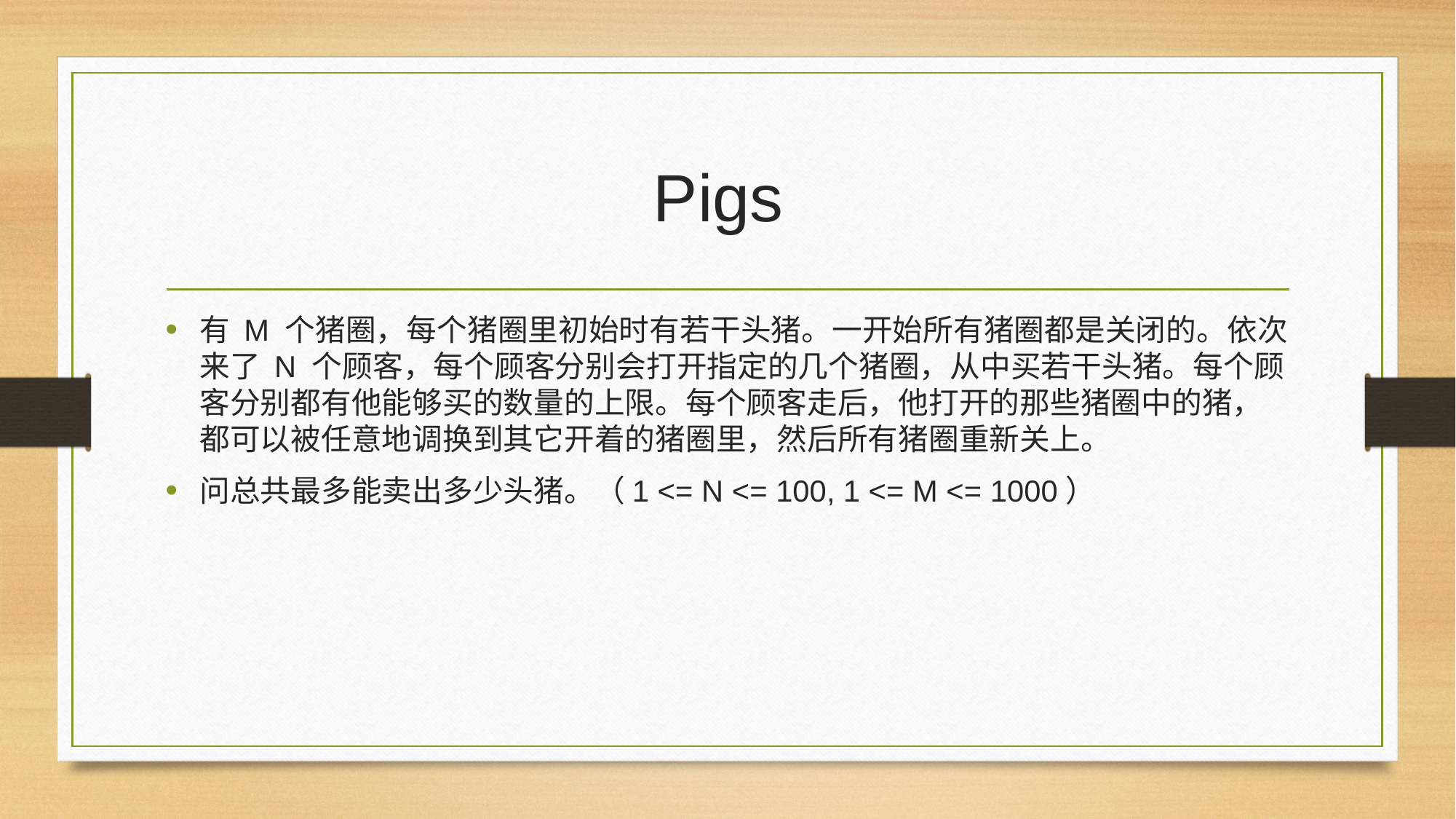

# Pigs
有 M 个猪圈，每个猪圈里初始时有若干头猪。一开始所有猪圈都是关闭的。依次来了 N 个顾客，每个顾客分别会打开指定的几个猪圈，从中买若干头猪。每个顾客分别都有他能够买的数量的上限。每个顾客走后，他打开的那些猪圈中的猪，都可以被任意地调换到其它开着的猪圈里，然后所有猪圈重新关上。
问总共最多能卖出多少头猪。（1 <= N <= 100, 1 <= M <= 1000）